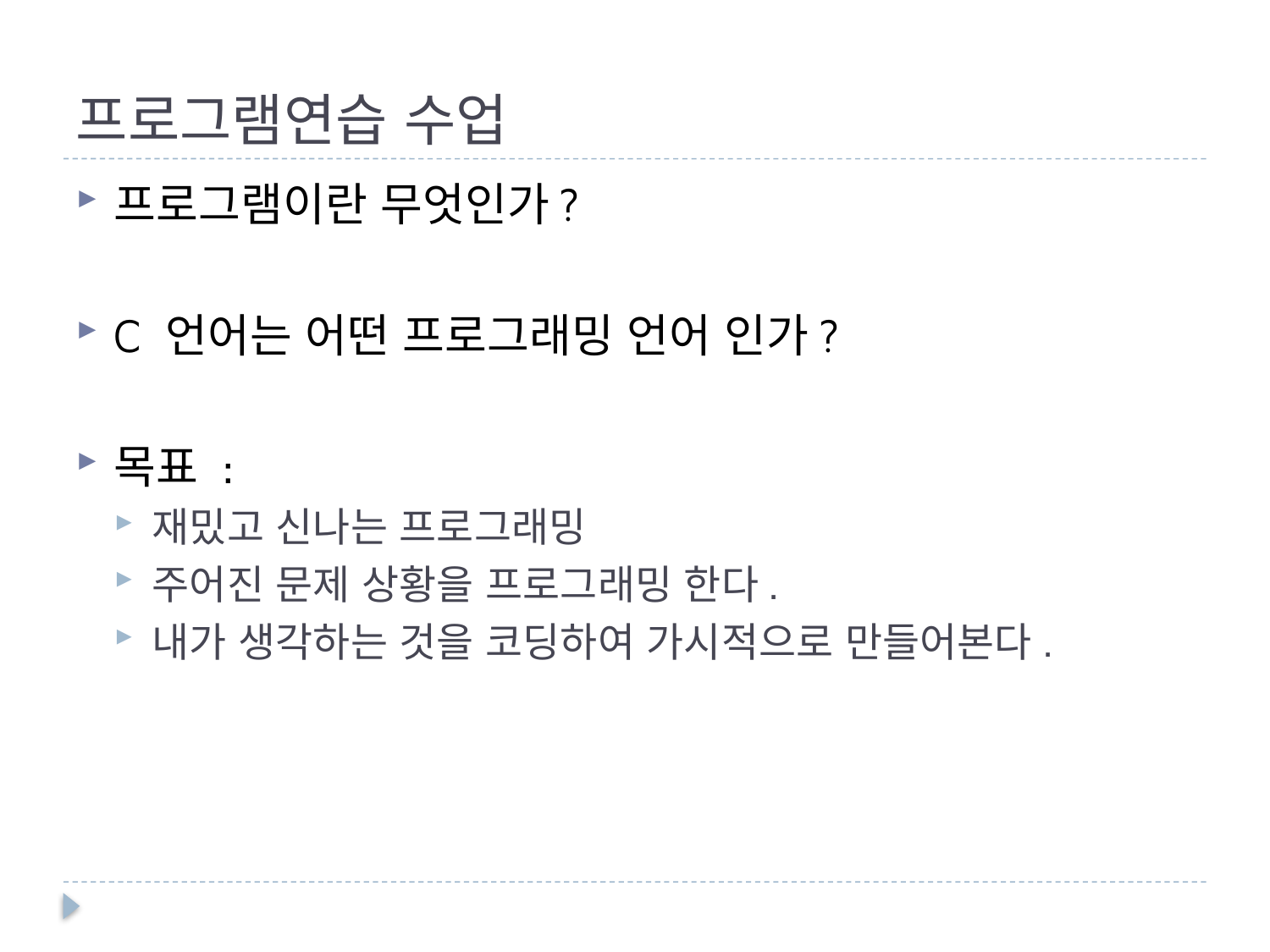

# 프로그램연습 수업
프로그램이란 무엇인가?

C 언어는 어떤 프로그래밍 언어 인가?

목표 :
재밌고 신나는 프로그래밍
주어진 문제 상황을 프로그래밍 한다.
내가 생각하는 것을 코딩하여 가시적으로 만들어본다.